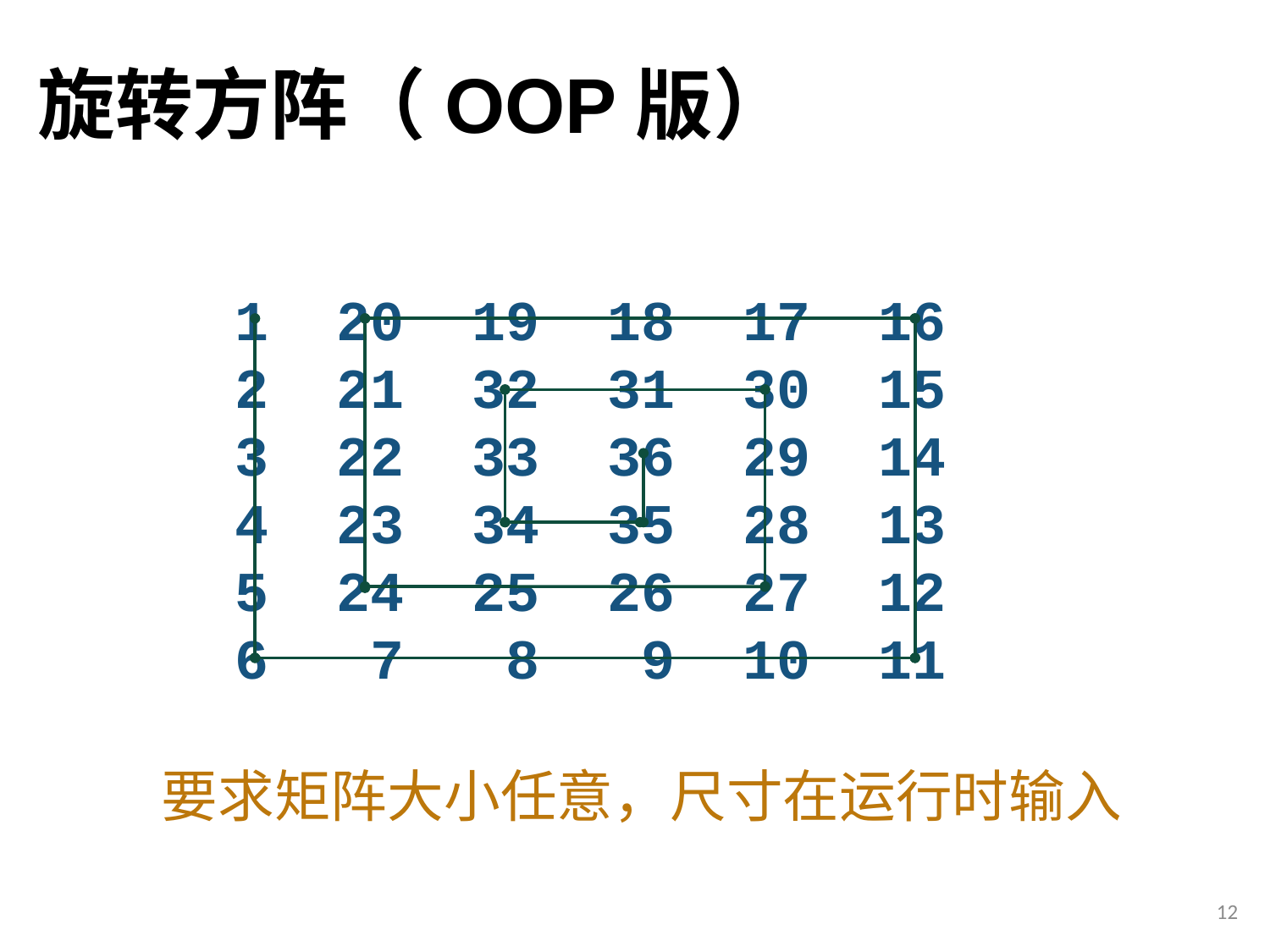

# 旋转方阵（OOP版）
  1  20  19  18  17  16
  2  21  32  31  30  15
  3  22  33  36  29  14
  4  23  34  35  28  13
  5  24  25  26  27  12
  6   7   8   9  10  11
要求矩阵大小任意，尺寸在运行时输入
12